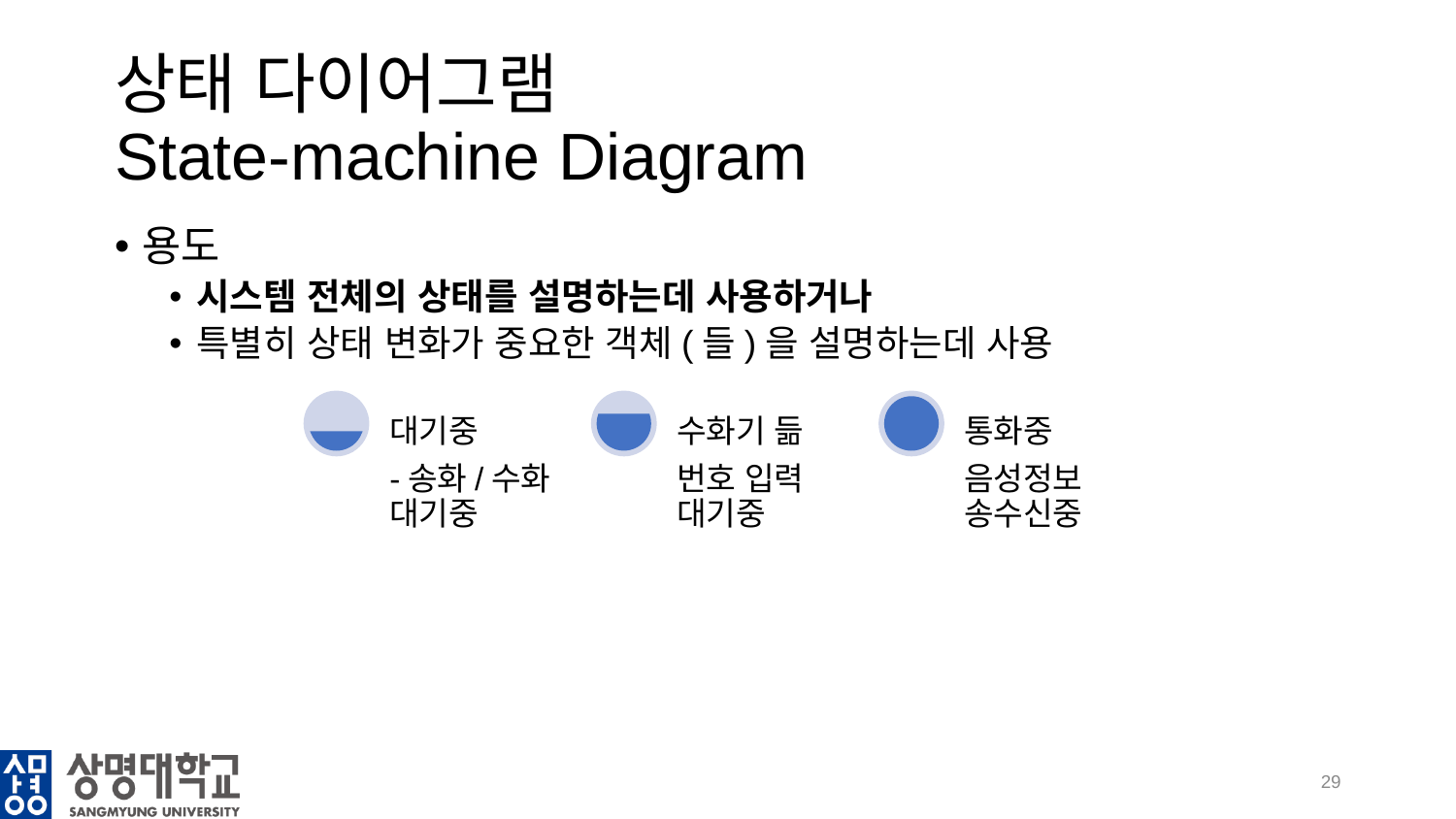

# 상태 다이어그램 State-machine Diagram
용도
시스템 전체의 상태를 설명하는데 사용하거나
특별히 상태 변화가 중요한 객체(들)을 설명하는데 사용

-송화/수화 대기중
대기중
번호 입력 대기중
수화기 듦
음성정보 송수신중
통화중
29